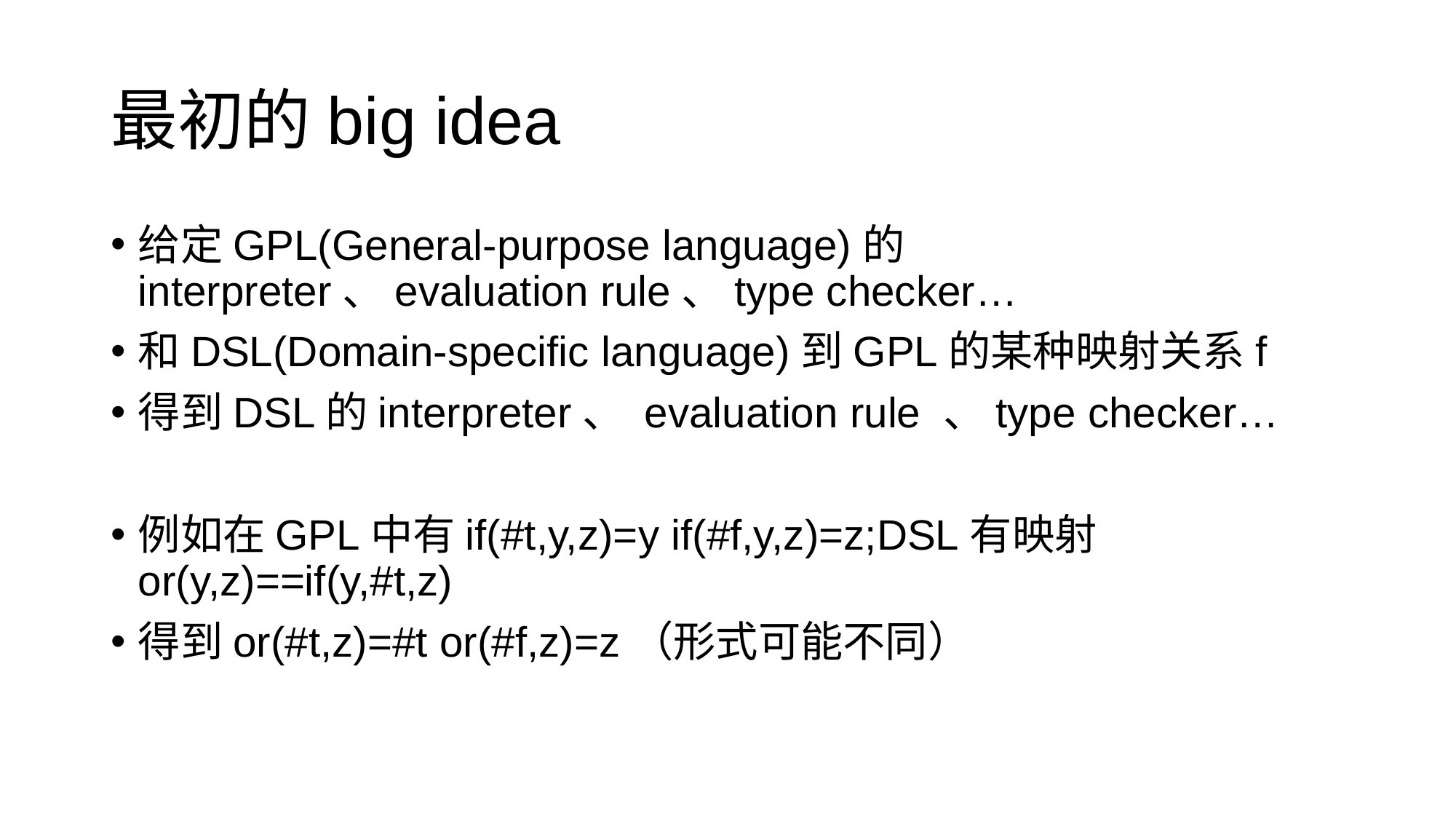

# 最初的big idea
给定GPL(General-purpose language)的interpreter、evaluation rule、type checker…
和DSL(Domain-specific language)到GPL的某种映射关系f
得到DSL的interpreter、 evaluation rule 、type checker…

例如在GPL中有if(#t,y,z)=y if(#f,y,z)=z;DSL有映射or(y,z)==if(y,#t,z)
得到or(#t,z)=#t or(#f,z)=z（形式可能不同）